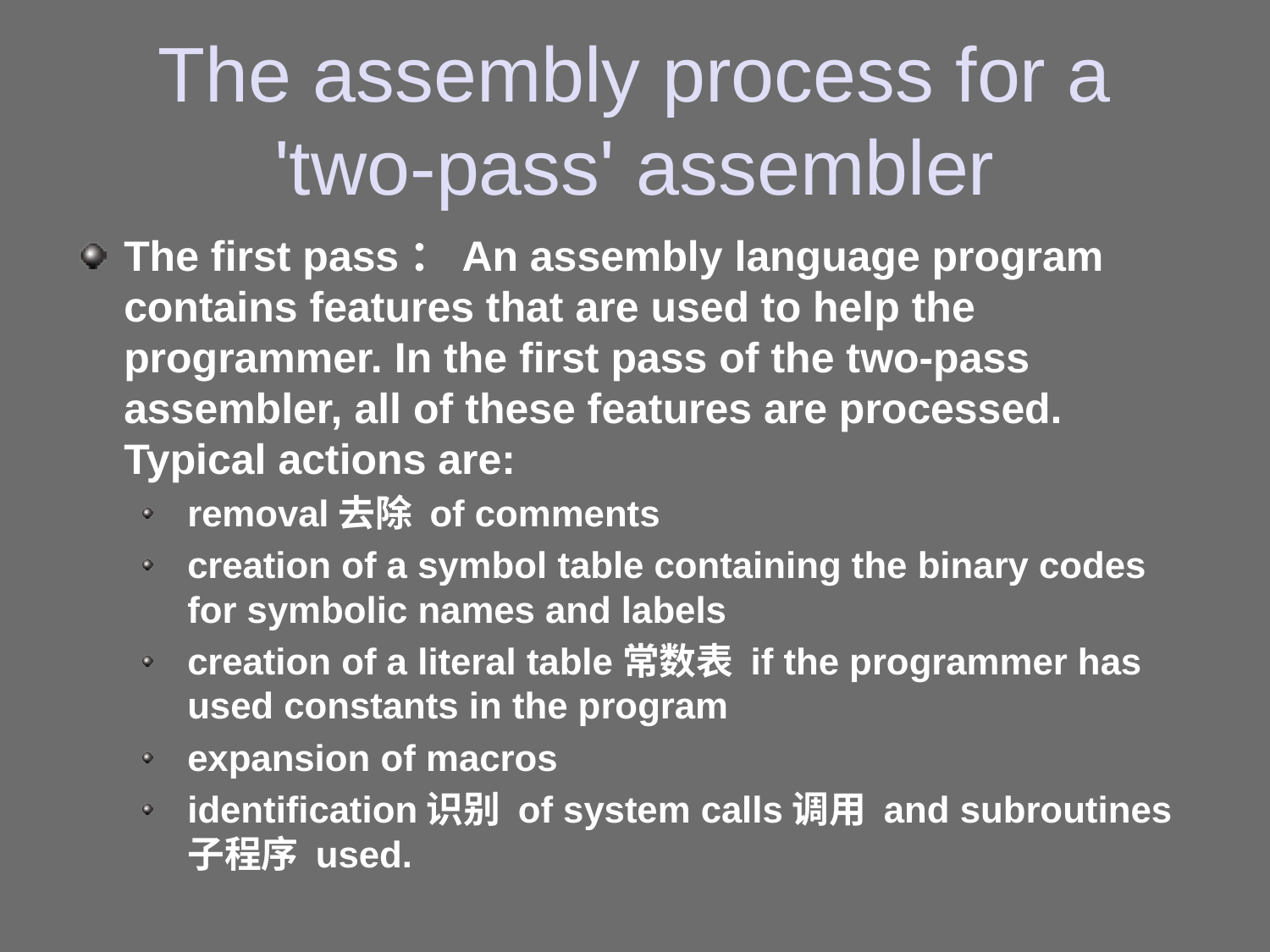

# The assembly process for a 'two-pass' assembler
The first pass：An assembly language program contains features that are used to help the programmer. In the first pass of the two-pass assembler, all of these features are processed. Typical actions are:
removal去除 of comments
creation of a symbol table containing the binary codes for symbolic names and labels
creation of a literal table常数表 if the programmer has used constants in the program
expansion of macros
identification识别 of system calls调用 and subroutines子程序 used.

Why do we need this process?